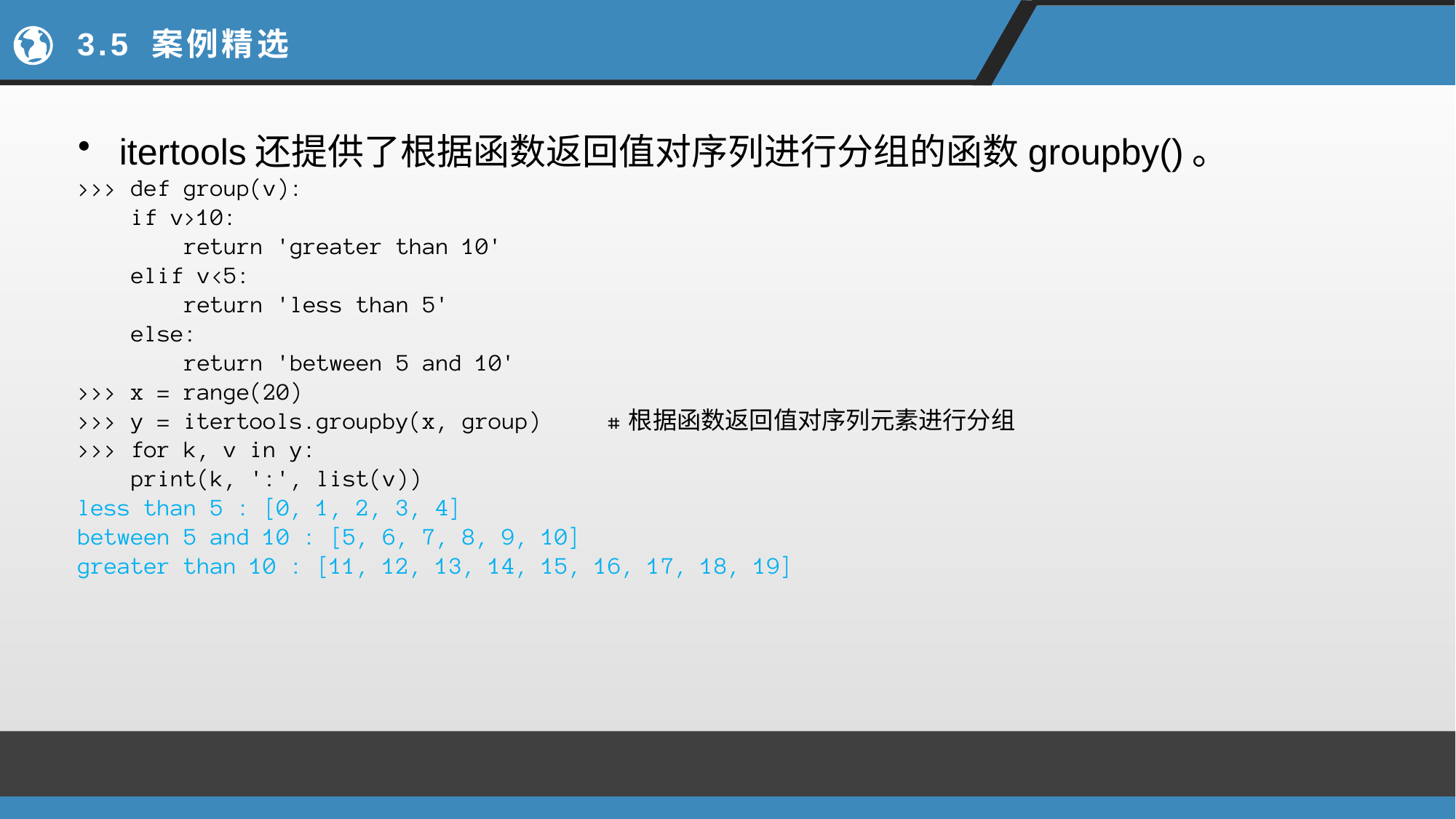

# 3.5 案例精选

itertools还提供了根据函数返回值对序列进行分组的函数groupby()。
>>> def group(v):
    if v>10:
        return 'greater than 10'
    elif v<5:
        return 'less than 5'
    else:
        return 'between 5 and 10'
>>> x = range(20)
>>> y = itertools.groupby(x, group)     #根据函数返回值对序列元素进行分组
>>> for k, v in y:
    print(k, ':', list(v))
less than 5 : [0, 1, 2, 3, 4]
between 5 and 10 : [5, 6, 7, 8, 9, 10]
greater than 10 : [11, 12, 13, 14, 15, 16, 17, 18, 19]